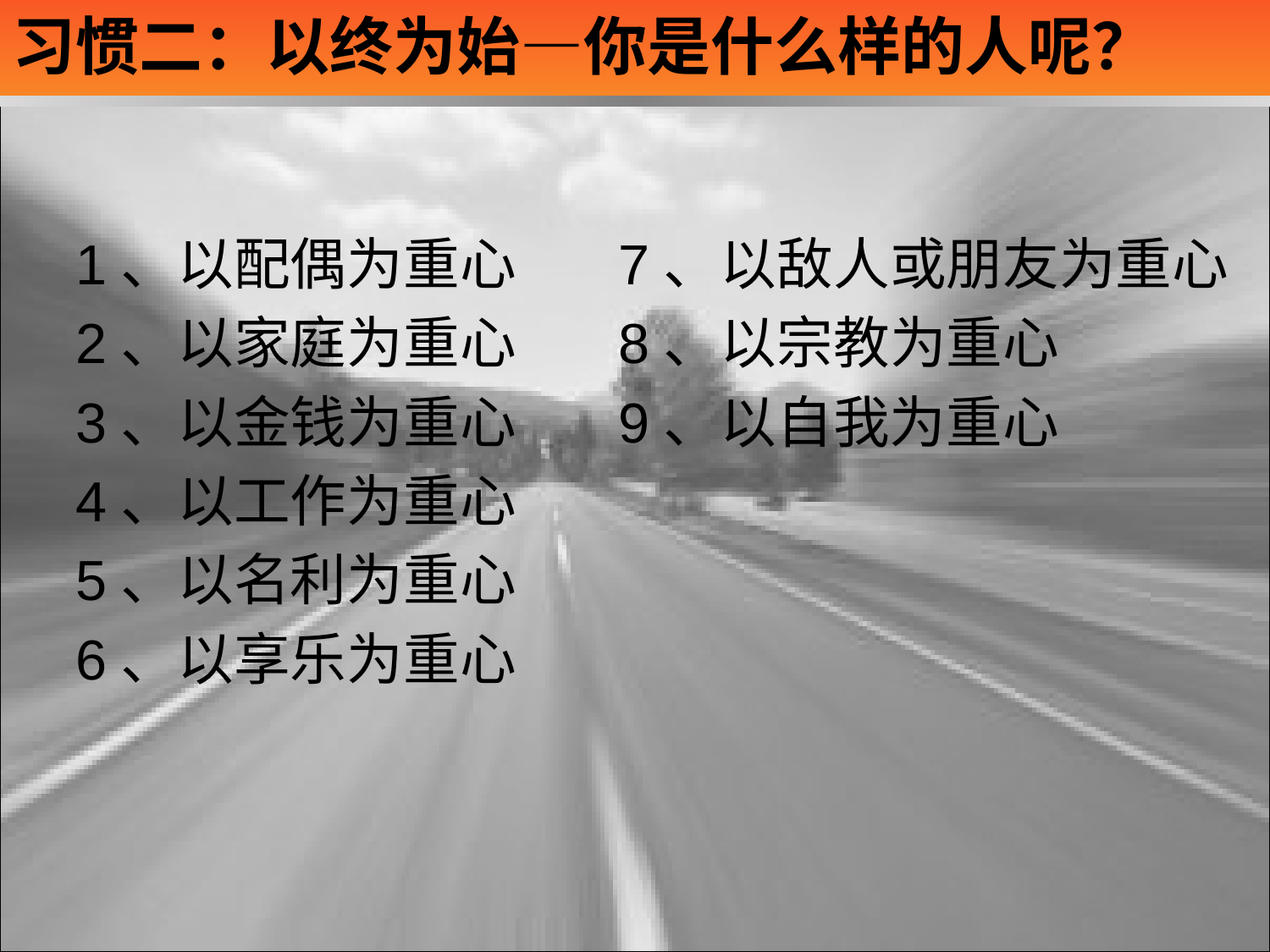

# 习惯二：以终为始—你是什么样的人呢？
1、以配偶为重心       7、以敌人或朋友为重心
2、以家庭为重心       8、以宗教为重心
3、以金钱为重心       9、以自我为重心
4、以工作为重心
5、以名利为重心
6、以享乐为重心